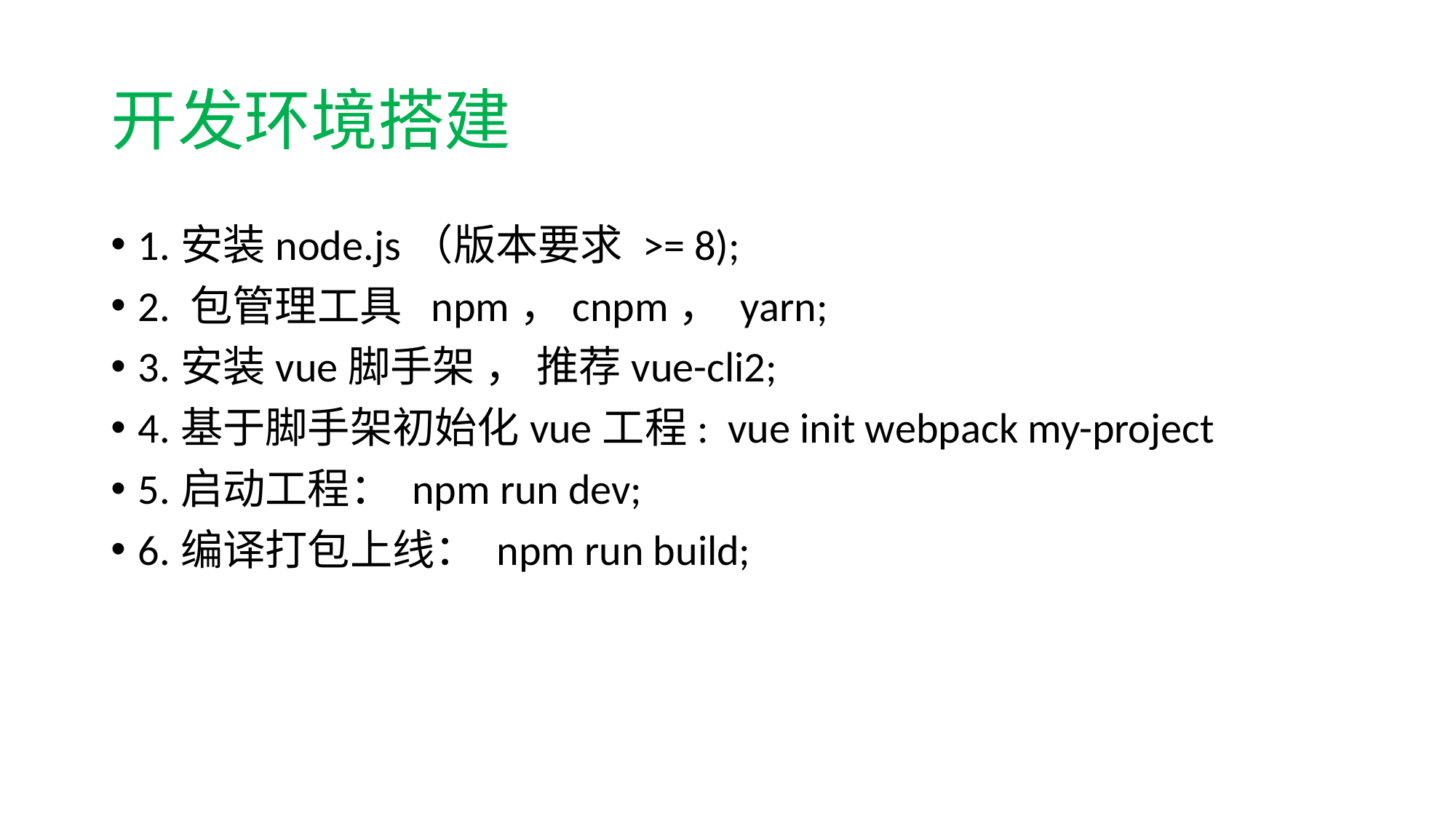

# 开发环境搭建
1.安装node.js（版本要求 >= 8);
2. 包管理工具  npm，cnpm， yarn;
3.安装vue脚手架 ， 推荐vue-cli2;
4.基于脚手架初始化vue工程:  vue init webpack my-project
5.启动工程： npm run dev;
6.编译打包上线： npm run build;